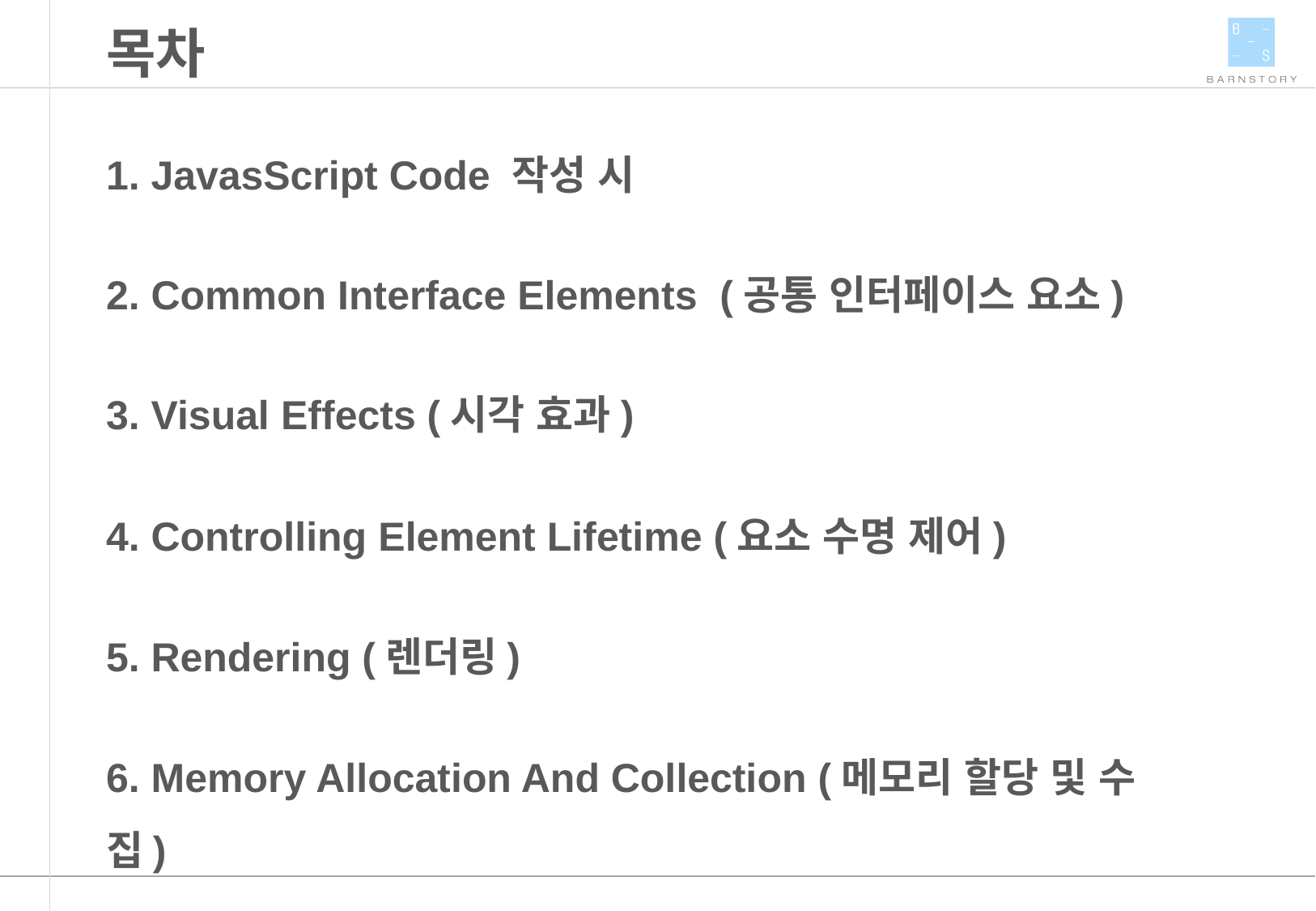

목차
1. JavasScript Code 작성 시

2. Common Interface Elements  (공통 인터페이스 요소)

3. Visual Effects (시각 효과)
4. Controlling Element Lifetime (요소 수명 제어)
5. Rendering (렌더링)
6. Memory Allocation And Collection (메모리 할당 및 수집)